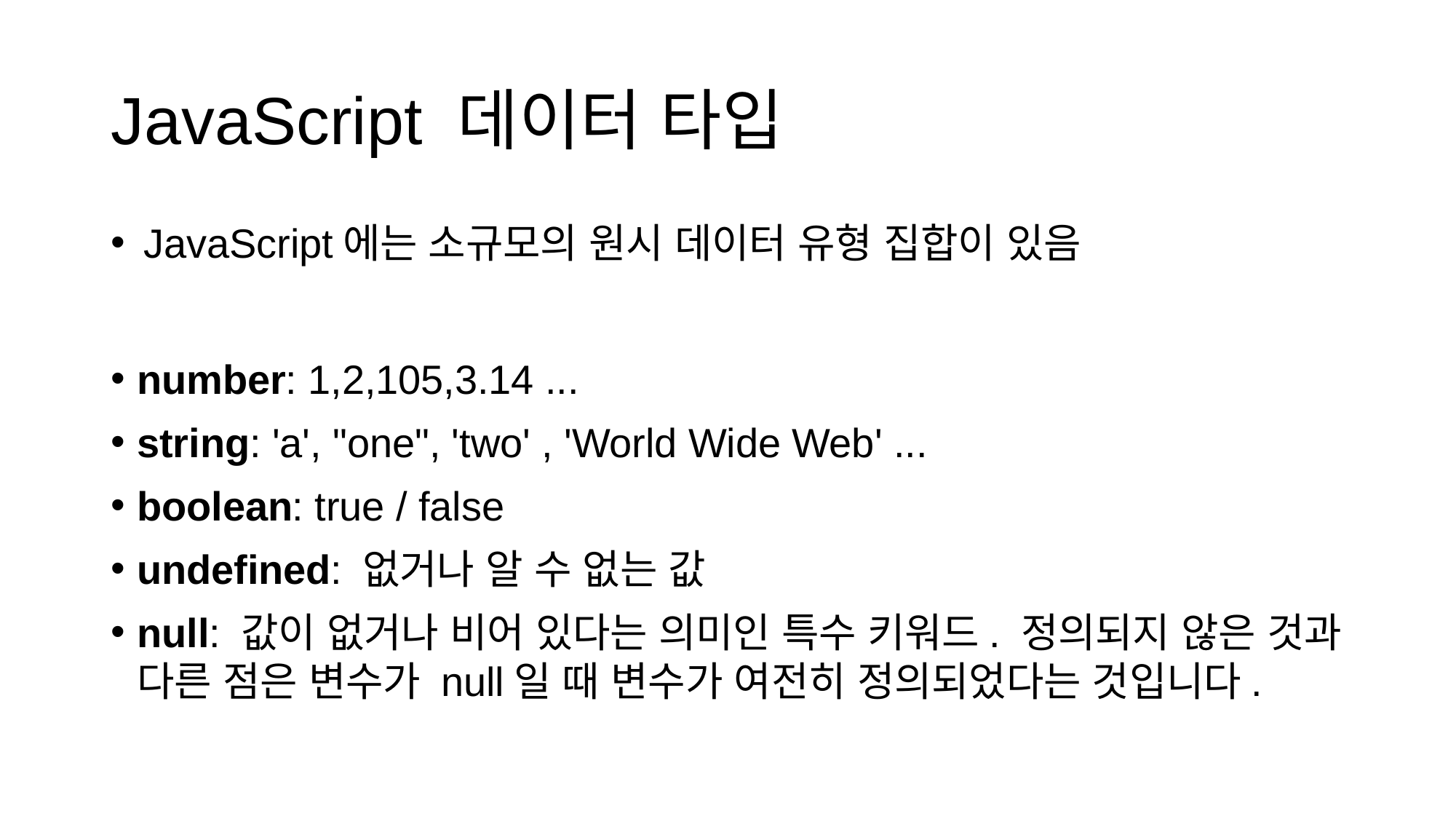

# JavaScript 데이터 타입
JavaScript에는 소규모의 원시 데이터 유형 집합이 있음

number: 1,2,105,3.14 ...
string: 'a', "one", 'two' , 'World Wide Web' ...
boolean: true / false
undefined: 없거나 알 수 없는 값
null: 값이 없거나 비어 있다는 의미인 특수 키워드. 정의되지 않은 것과 다른 점은 변수가 null일 때 변수가 여전히 정의되었다는 것입니다.